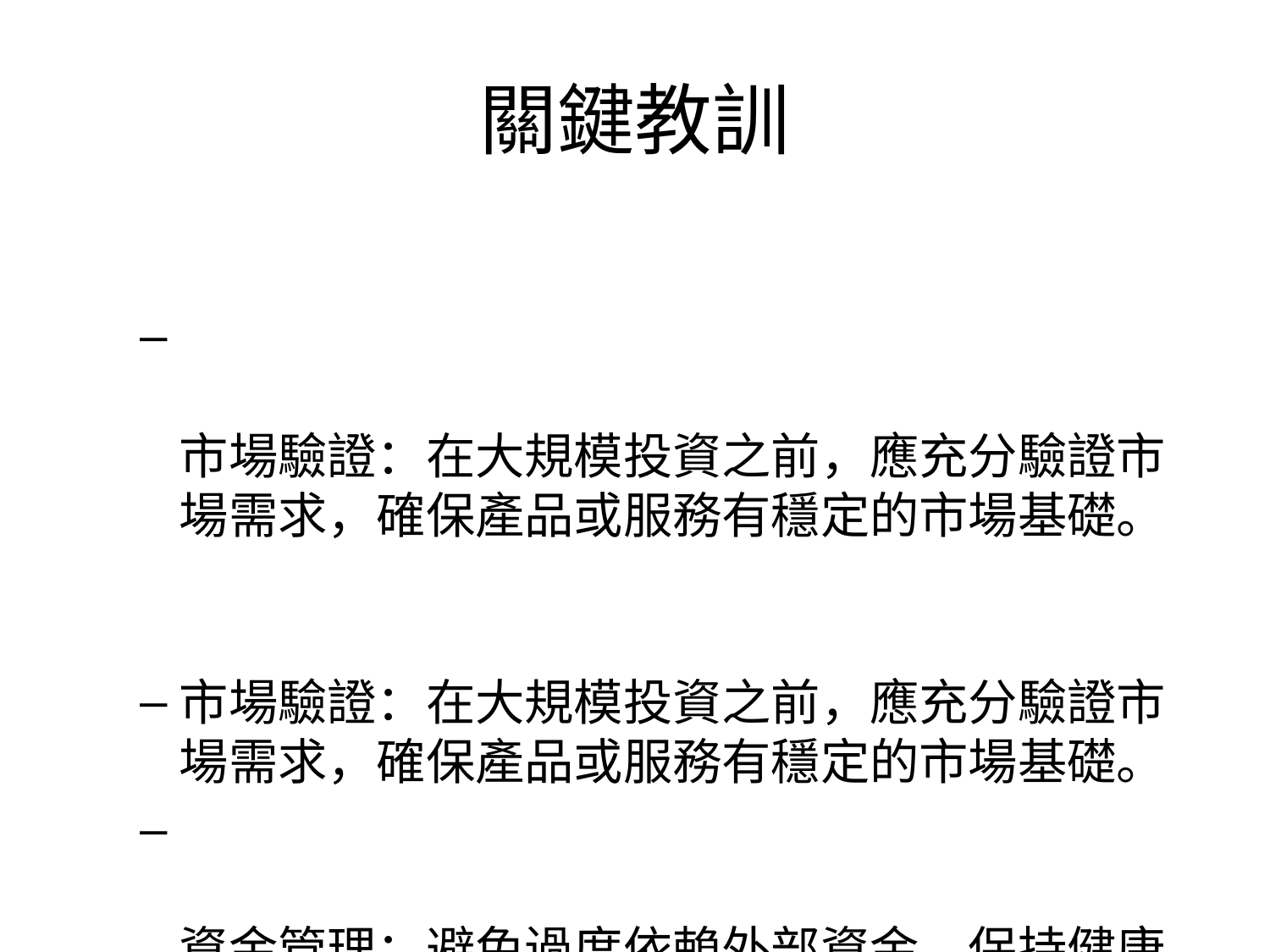

# 關鍵教訓

市場驗證：在大規模投資之前，應充分驗證市場需求，確保產品或服務有穩定的市場基礎。
市場驗證：在大規模投資之前，應充分驗證市場需求，確保產品或服務有穩定的市場基礎。
資金管理：避免過度依賴外部資金，保持健康的資金鏈，確保公司能夠應對市場波動。
資金管理：避免過度依賴外部資金，保持健康的資金鏈，確保公司能夠應對市場波動。
靈活應變：在創業過程中保持靈活性，根據市場變化快速調整策略，避免過度依賴單一模式或產品。
靈活應變：在創業過程中保持靈活性，根據市場變化快速調整策略，避免過度依賴單一模式或產品。